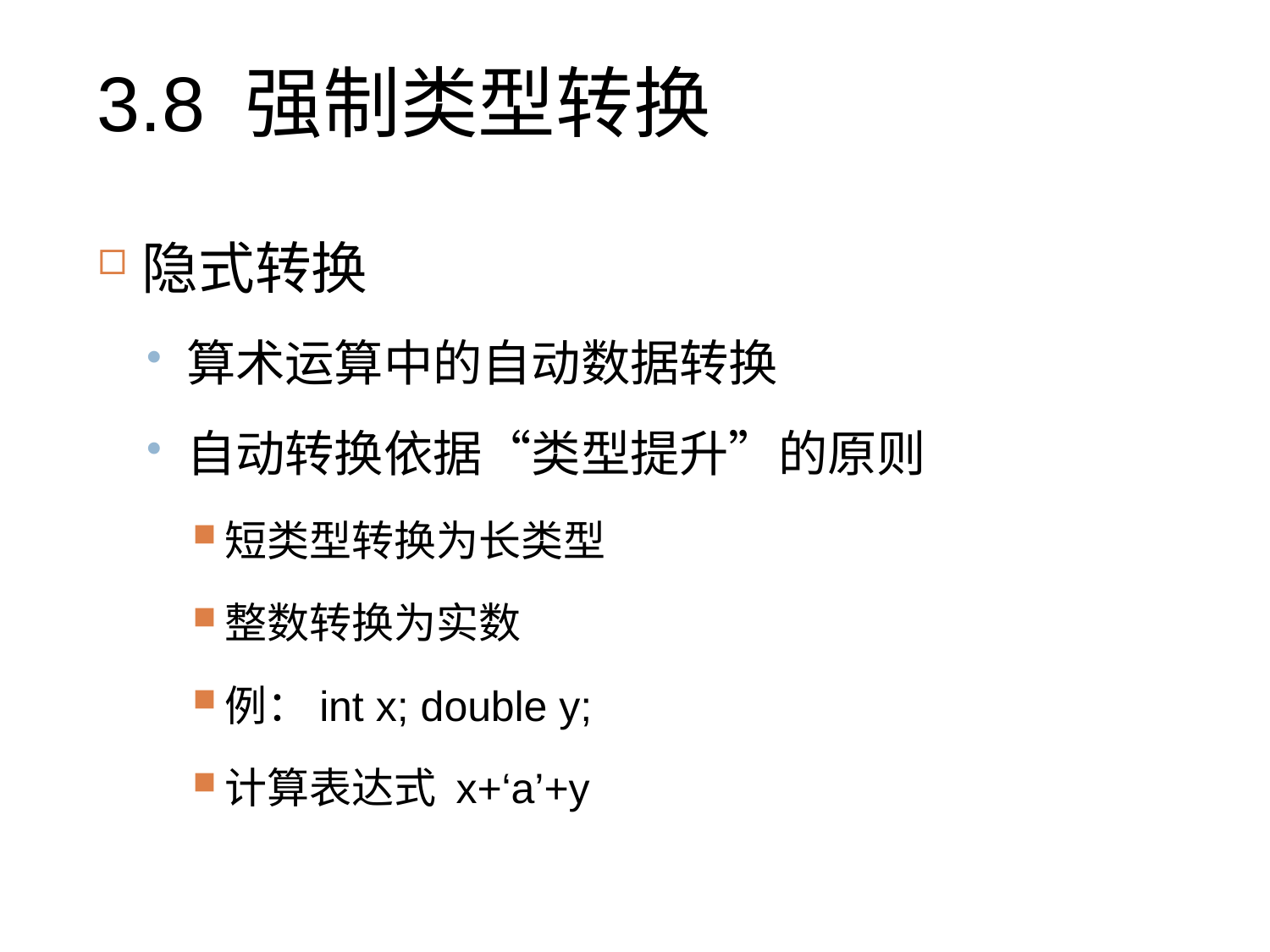

# 3.8 强制类型转换
隐式转换
算术运算中的自动数据转换
自动转换依据“类型提升”的原则
短类型转换为长类型
整数转换为实数
例：int x; double y;
计算表达式 x+‘a’+y